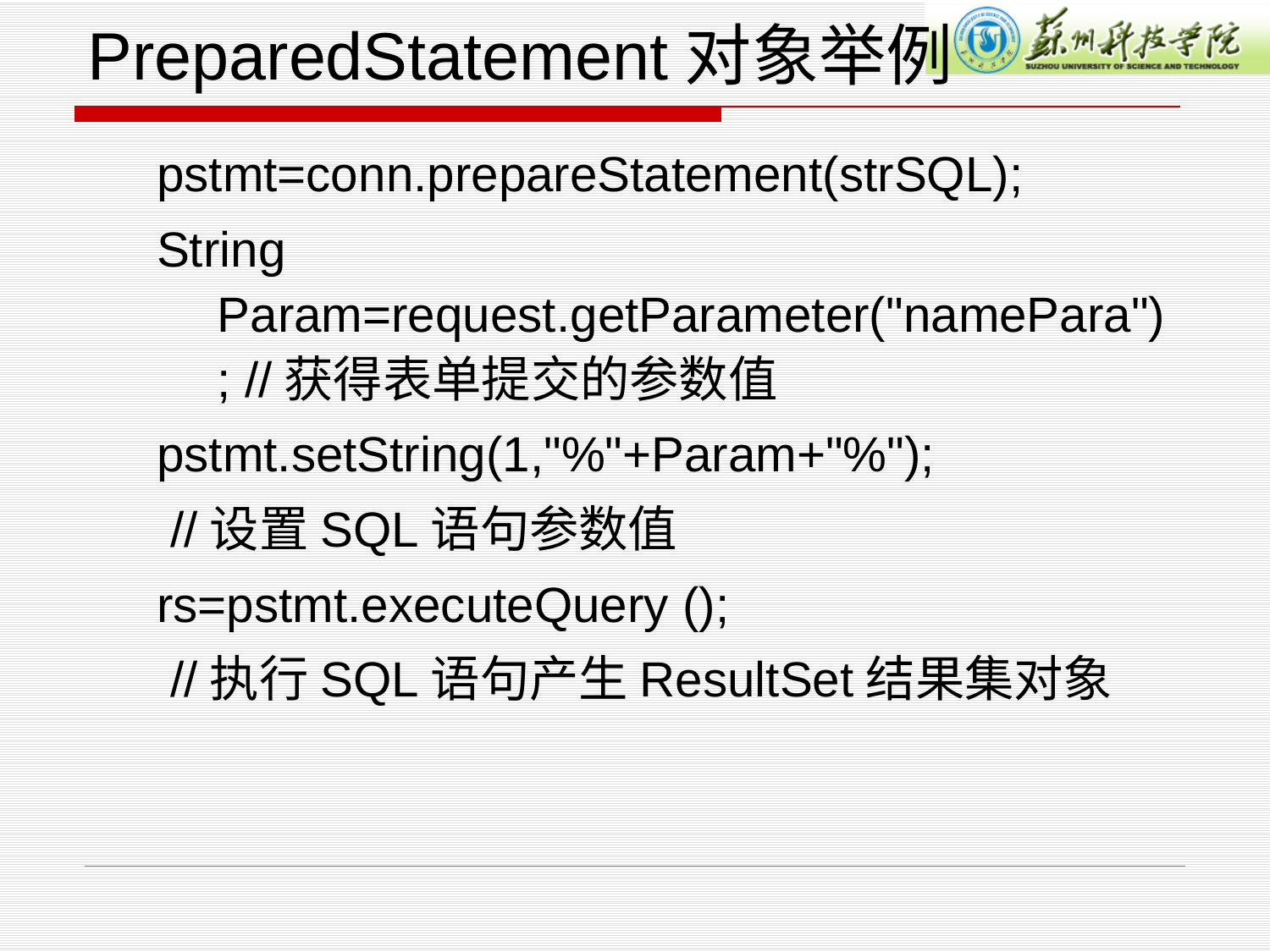

# PreparedStatement对象举例
pstmt=conn.prepareStatement(strSQL);
String Param=request.getParameter("namePara"); //获得表单提交的参数值
pstmt.setString(1,"%"+Param+"%");
 //设置SQL语句参数值
rs=pstmt.executeQuery ();
 //执行SQL语句产生ResultSet结果集对象